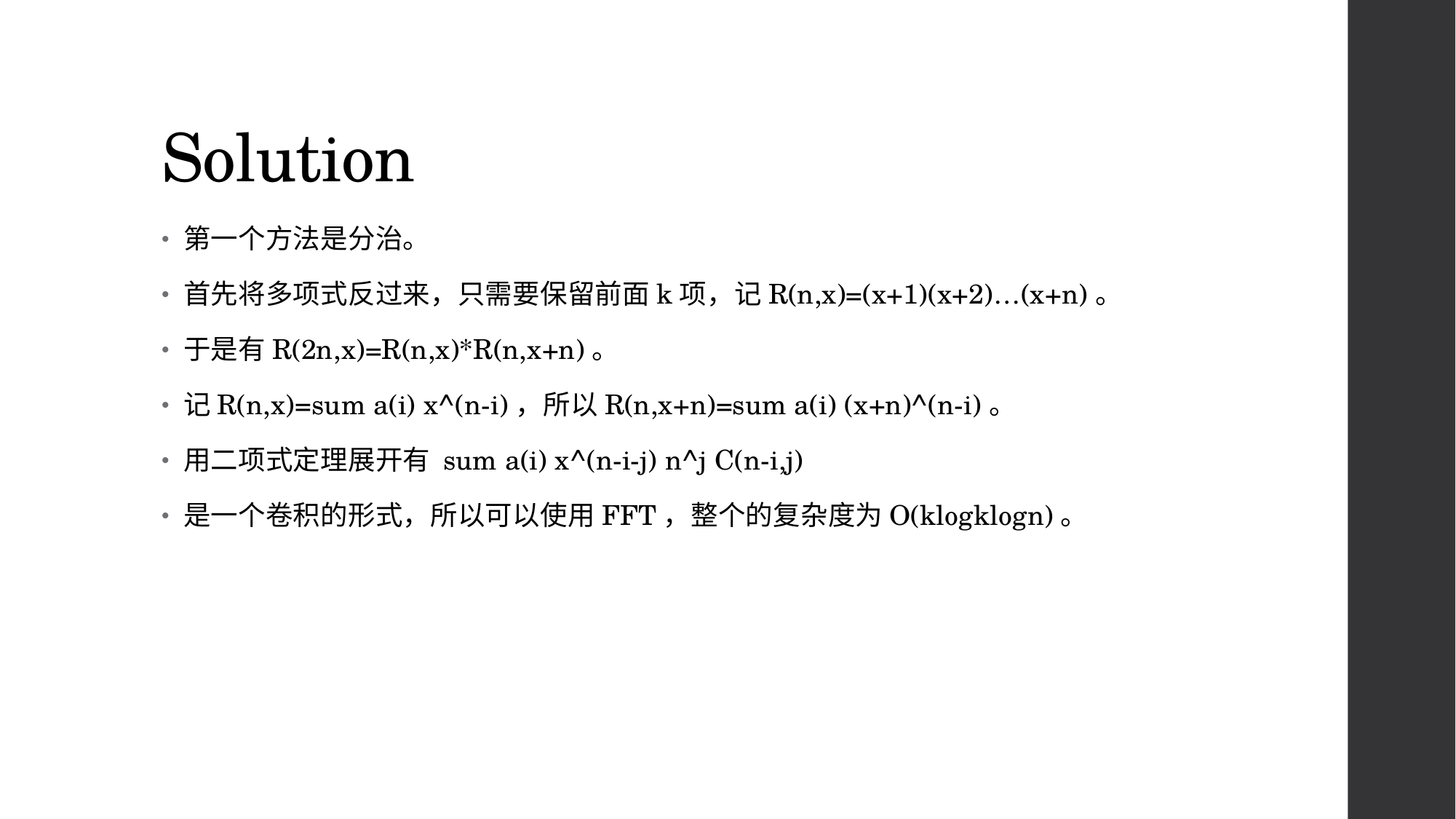

# Solution
第一个方法是分治。
首先将多项式反过来，只需要保留前面k项，记R(n,x)=(x+1)(x+2)…(x+n)。
于是有R(2n,x)=R(n,x)*R(n,x+n)。
记R(n,x)=sum a(i) x^(n-i)，所以R(n,x+n)=sum a(i) (x+n)^(n-i)。
用二项式定理展开有 sum a(i) x^(n-i-j) n^j C(n-i,j)
是一个卷积的形式，所以可以使用FFT，整个的复杂度为O(klogklogn)。